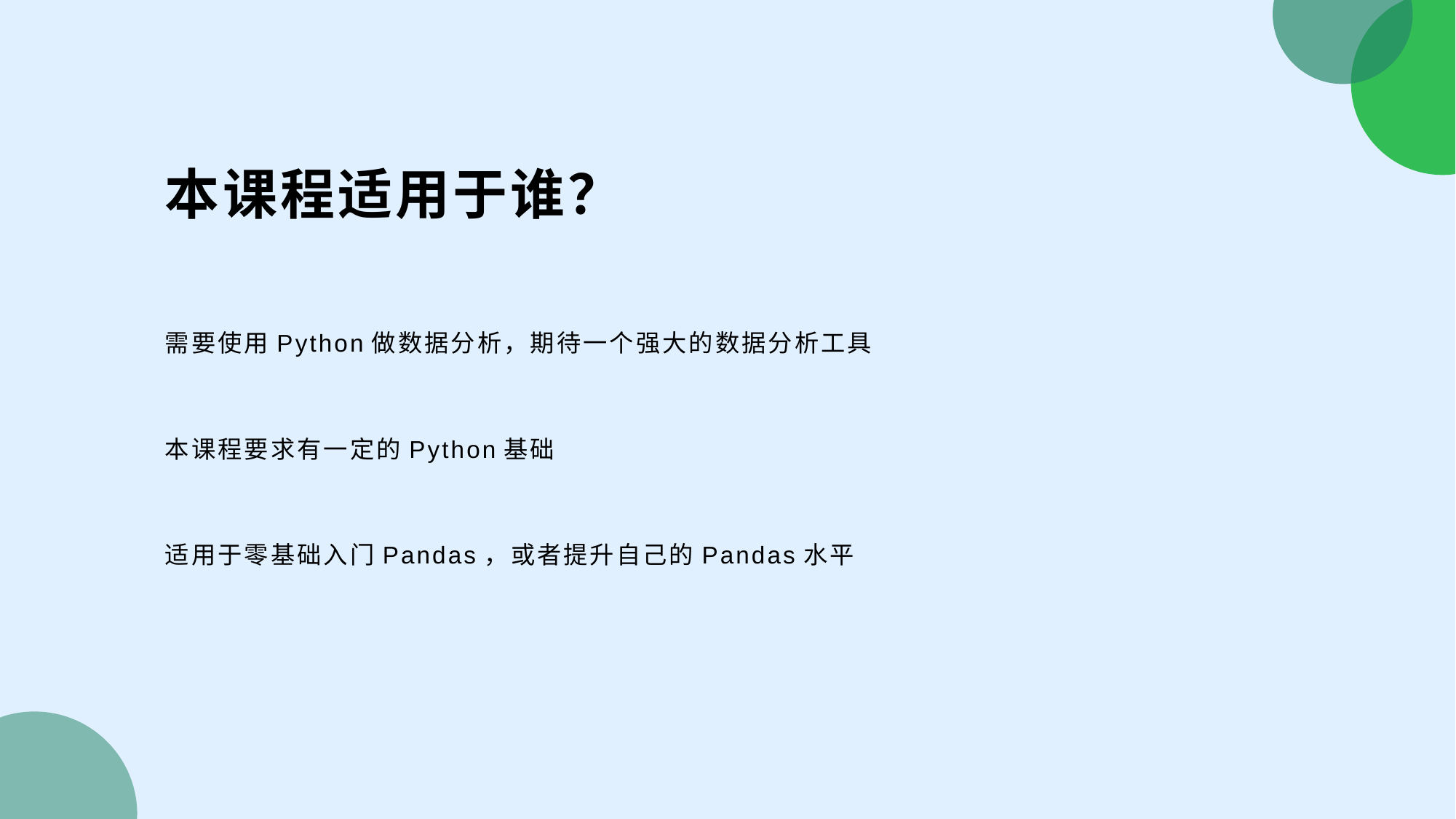

# 本课程适用于谁？

需要使用Python做数据分析，期待一个强大的数据分析工具

本课程要求有一定的Python基础

适用于零基础入门Pandas，或者提升自己的Pandas水平